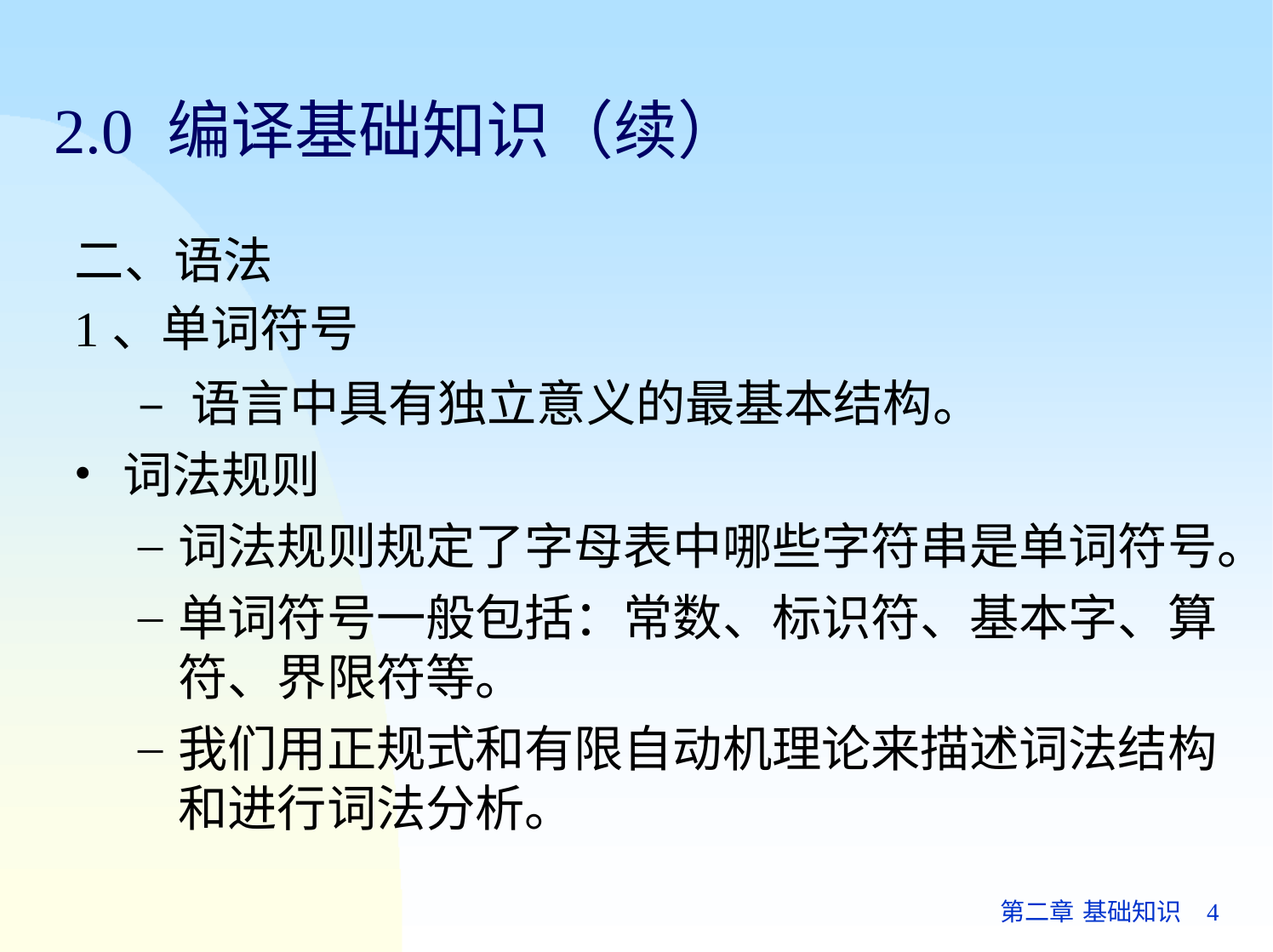

# 2.0	编译基础知识（续）
二、语法
1、单词符号
– 语言中具有独立意义的最基本结构。
词法规则
词法规则规定了字母表中哪些字符串是单词符号。
单词符号一般包括：常数、标识符、基本字、算 符、界限符等。
我们用正规式和有限自动机理论来描述词法结构 和进行词法分析。
第二章 基础知识	4